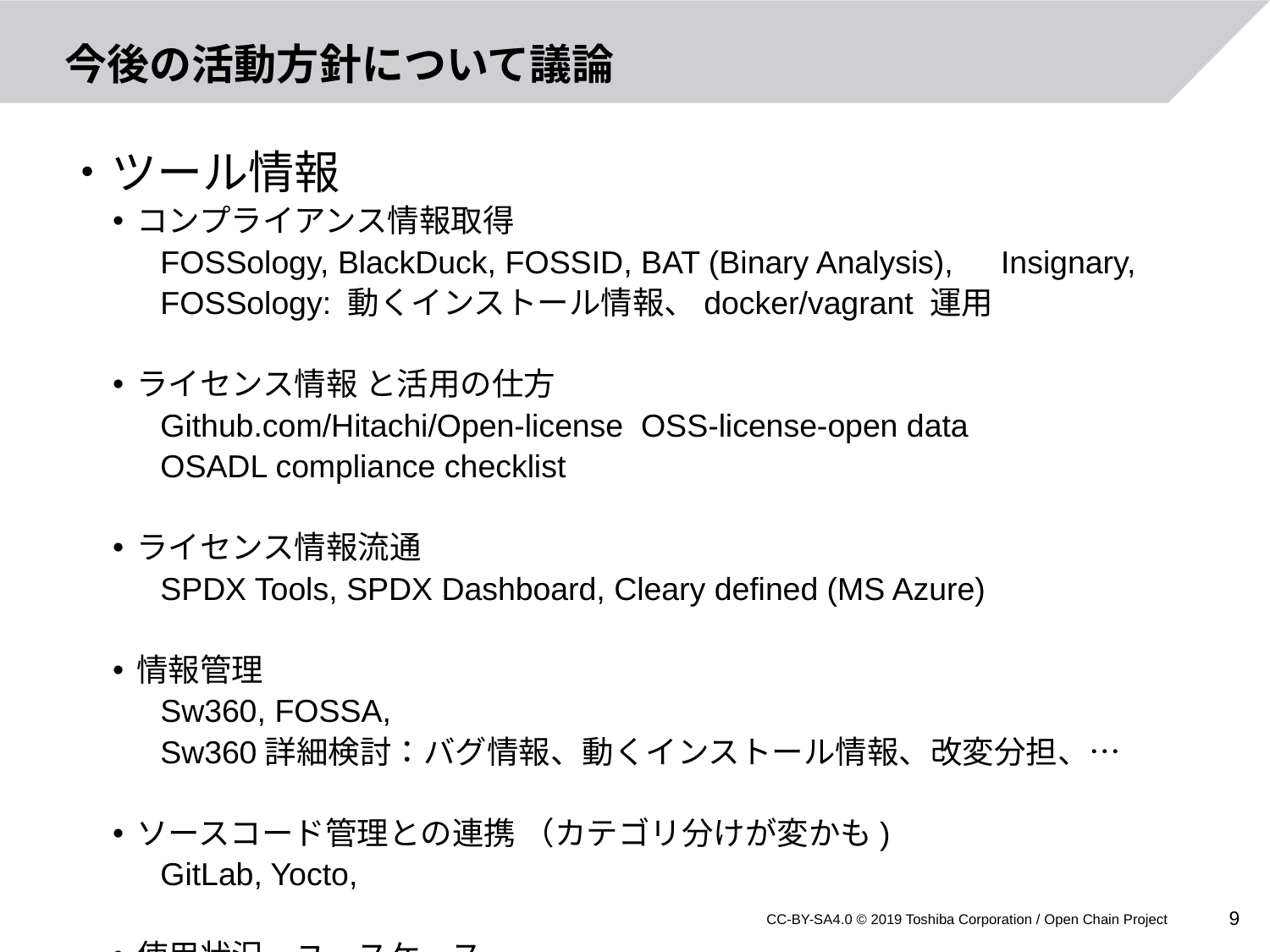

# 今後の活動方針について議論
・ツール情報
コンプライアンス情報取得
FOSSology, BlackDuck, FOSSID, BAT (Binary Analysis),　Insignary,
FOSSology: 動くインストール情報、docker/vagrant 運用

ライセンス情報 と活用の仕方
Github.com/Hitachi/Open-license  OSS-license-open data
OSADL compliance checklist

ライセンス情報流通
SPDX Tools, SPDX Dashboard, Cleary defined (MS Azure)

情報管理
Sw360, FOSSA,
Sw360詳細検討：バグ情報、動くインストール情報、改変分担、…

ソースコード管理との連携 （カテゴリ分けが変かも)
GitLab, Yocto,

使用状況、ユースケース
doubleOpen(?), BlackDuck Hub,